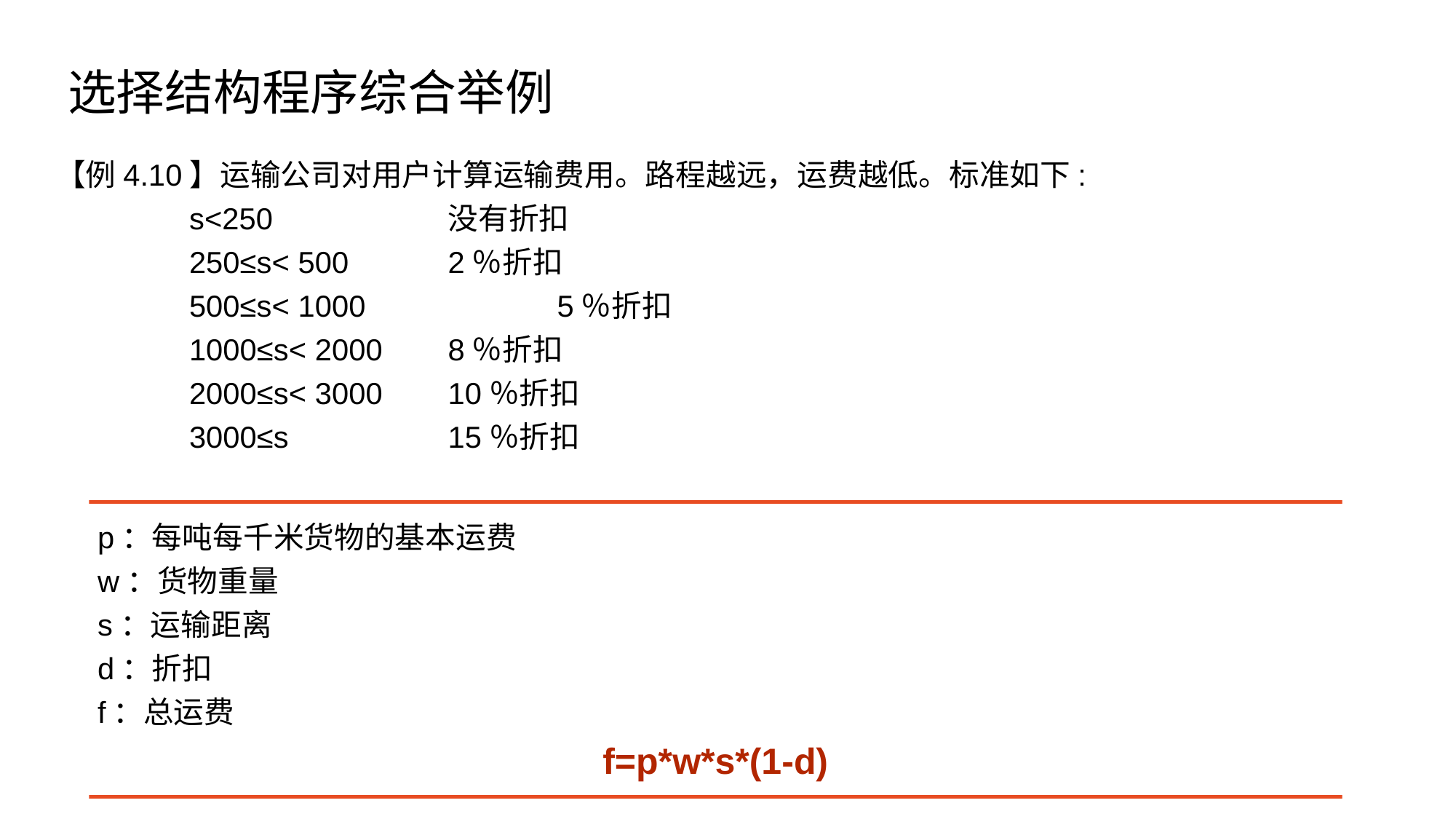

# 选择结构程序综合举例
【例4.10】运输公司对用户计算运输费用。路程越远，运费越低。标准如下:
s<250		没有折扣
250≤s< 500        	2％折扣
500≤s< 1000		5％折扣
1000≤s< 2000	8％折扣
2000≤s< 3000	10％折扣
3000≤s		15％折扣
p：每吨每千米货物的基本运费
w：货物重量
s：运输距离
d：折扣
f：总运费
f=p*w*s*(1-d)